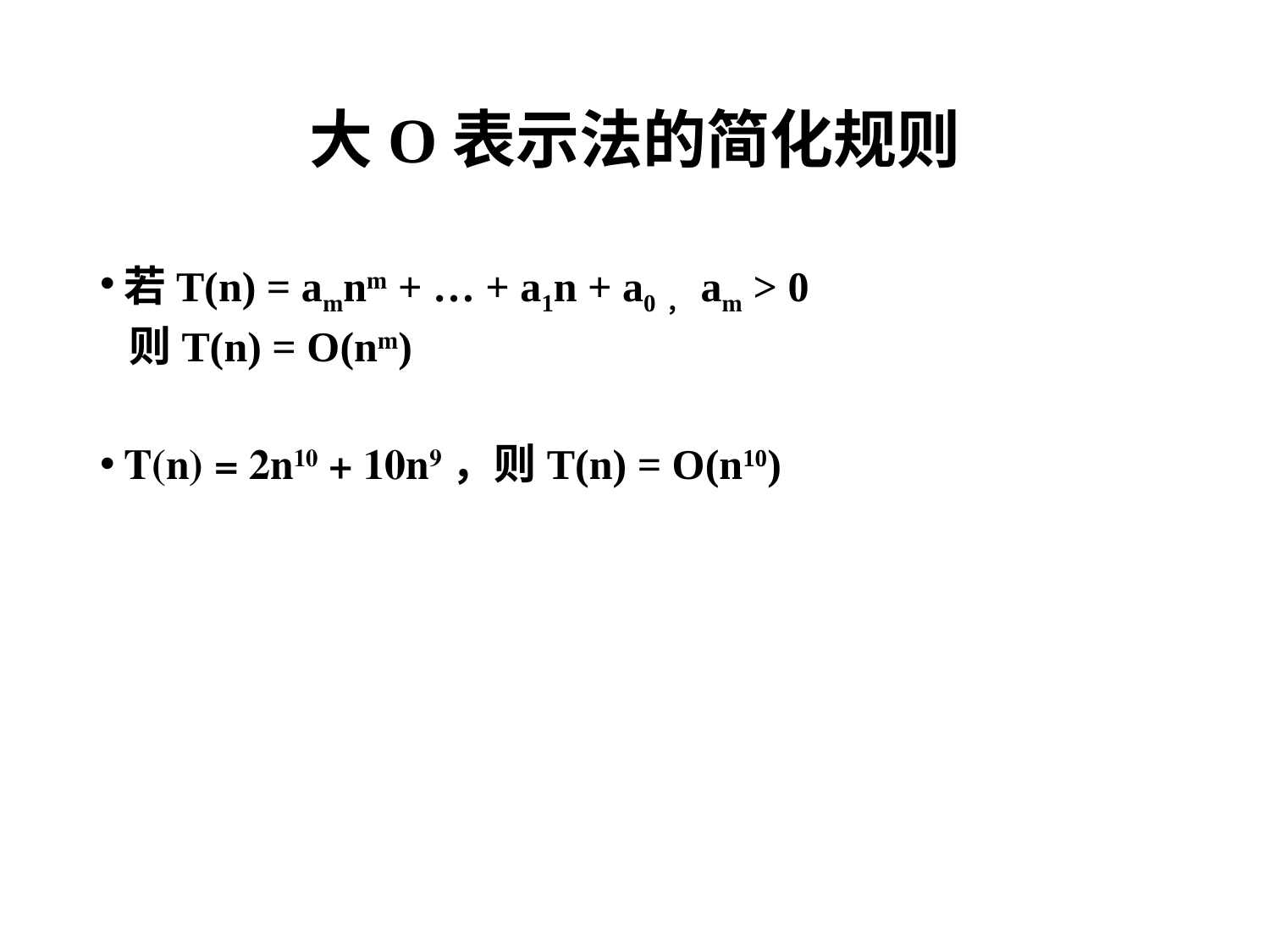

# 大O表示法的简化规则
若T(n) = amnm + … + a1n + a0，am > 0
  则T(n) = O(nm)

T(n) = 2n10 + 10n9，则T(n) = O(n10)